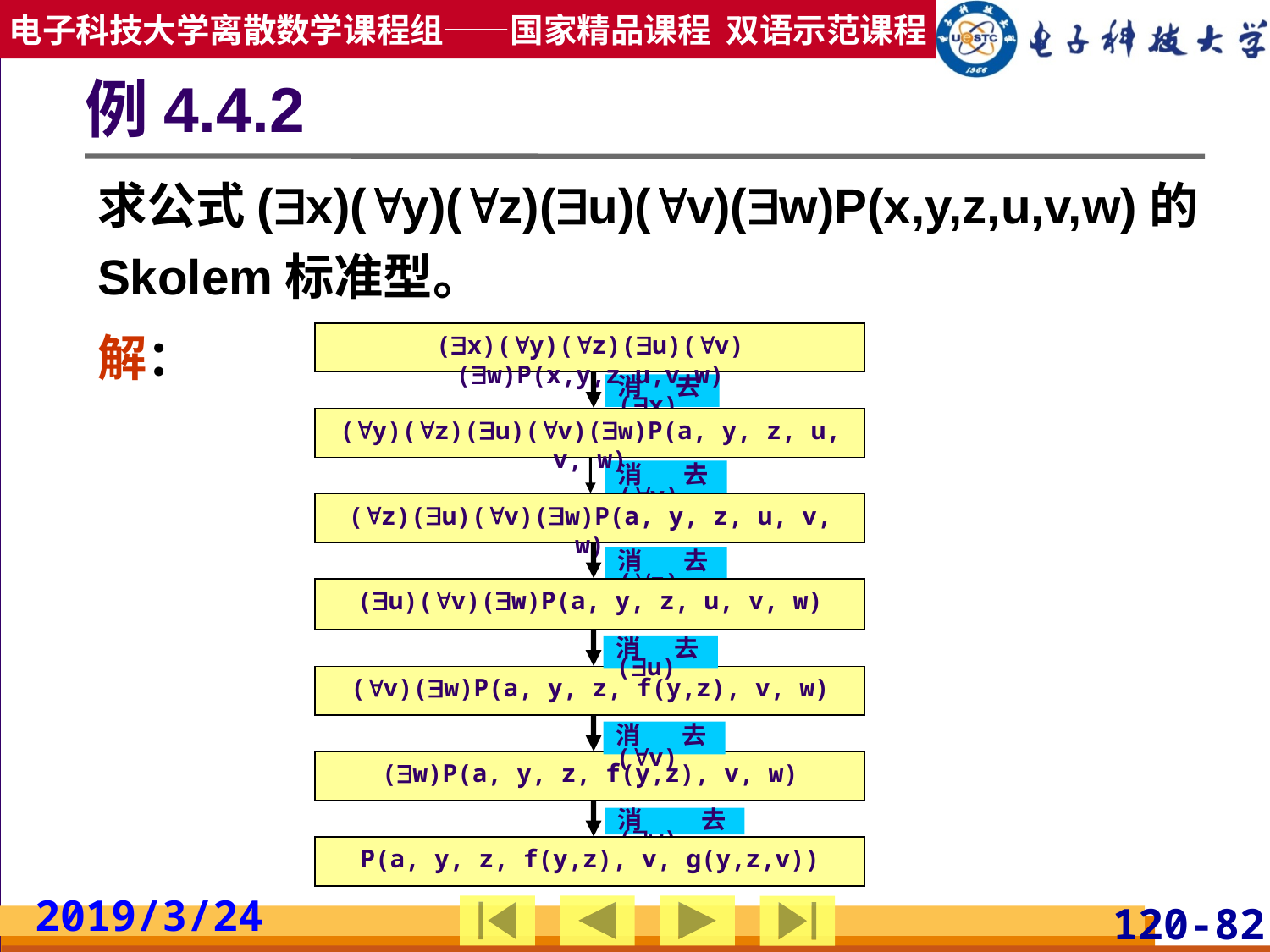

# 例4.4.2
求公式(∃x)(∀y)(∀z)(∃u)(∀v)(∃w)P(x,y,z,u,v,w)的Skolem标准型。
解：
(∃x)(∀y)(∀z)(∃u)(∀v)(∃w)P(x,y,z,u,v,w)

消去(∃x)
(∀y)(∀z)(∃u)(∀v)(∃w)P(a, y, z, u, v, w)

消去(∀y)
(∀z)(∃u)(∀v)(∃w)P(a, y, z, u, v, w)

消去(∀z)
(∃u)(∀v)(∃w)P(a, y, z, u, v, w)

消去(∃u)
(∀v)(∃w)P(a, y, z, f(y,z), v, w)

消去(∀v)
(∃w)P(a, y, z, f(y,z), v, w)

消去(∃w)
P(a, y, z, f(y,z), v, g(y,z,v))

2019/3/24